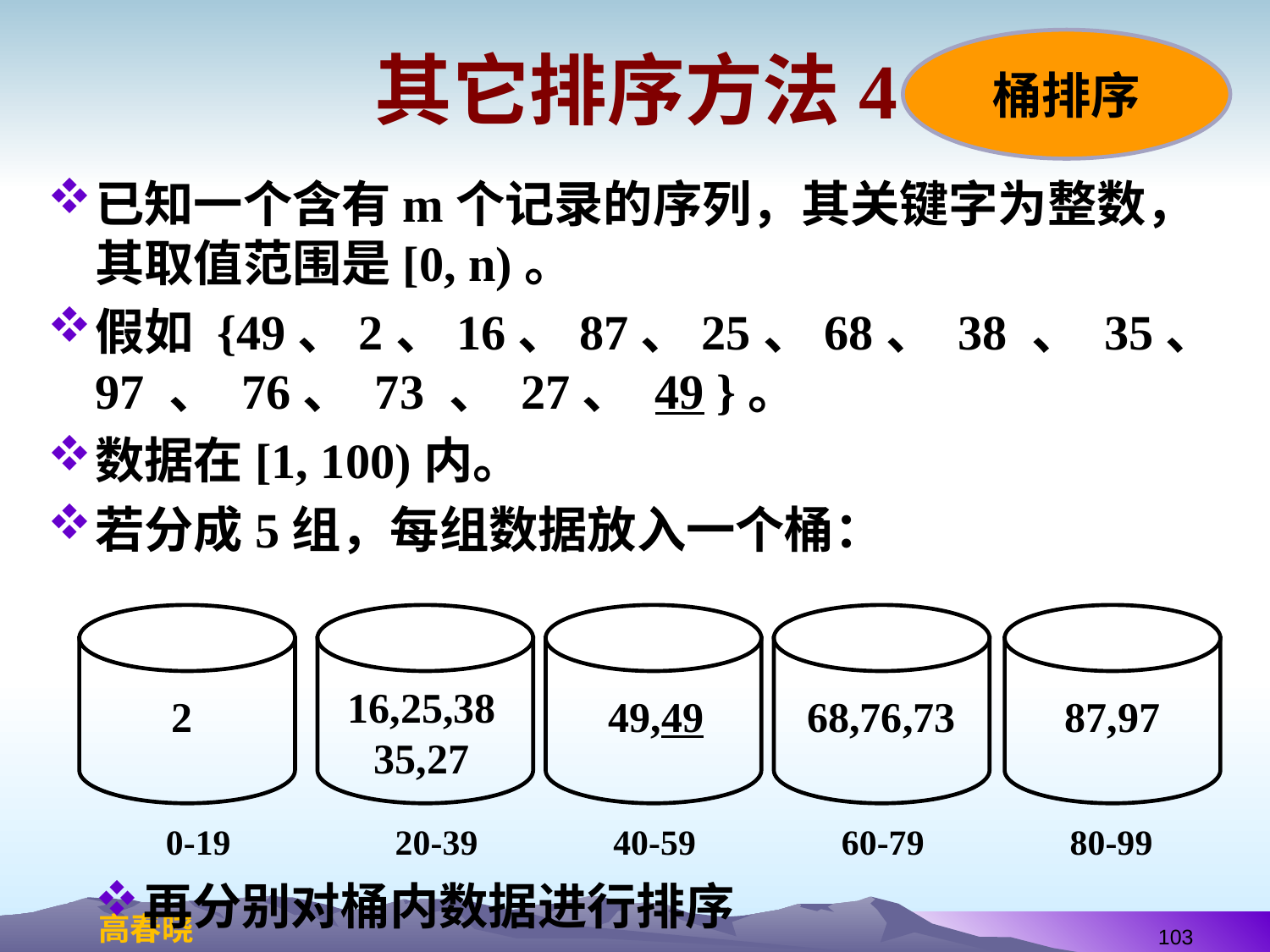

# 其它排序方法4
桶排序
已知一个含有m个记录的序列，其关键字为整数，其取值范围是[0, n)。
假如 {49、2、16、87、25、68、 38 、 35、 97 、 76、 73 、 27、 49 }。
数据在[1, 100)内。
若分成5组，每组数据放入一个桶：

0-19
20-39
40-59
60-79
80-99
16,25,38
35,27
2
49,49
68,76,73
87,97
再分别对桶内数据进行排序
103